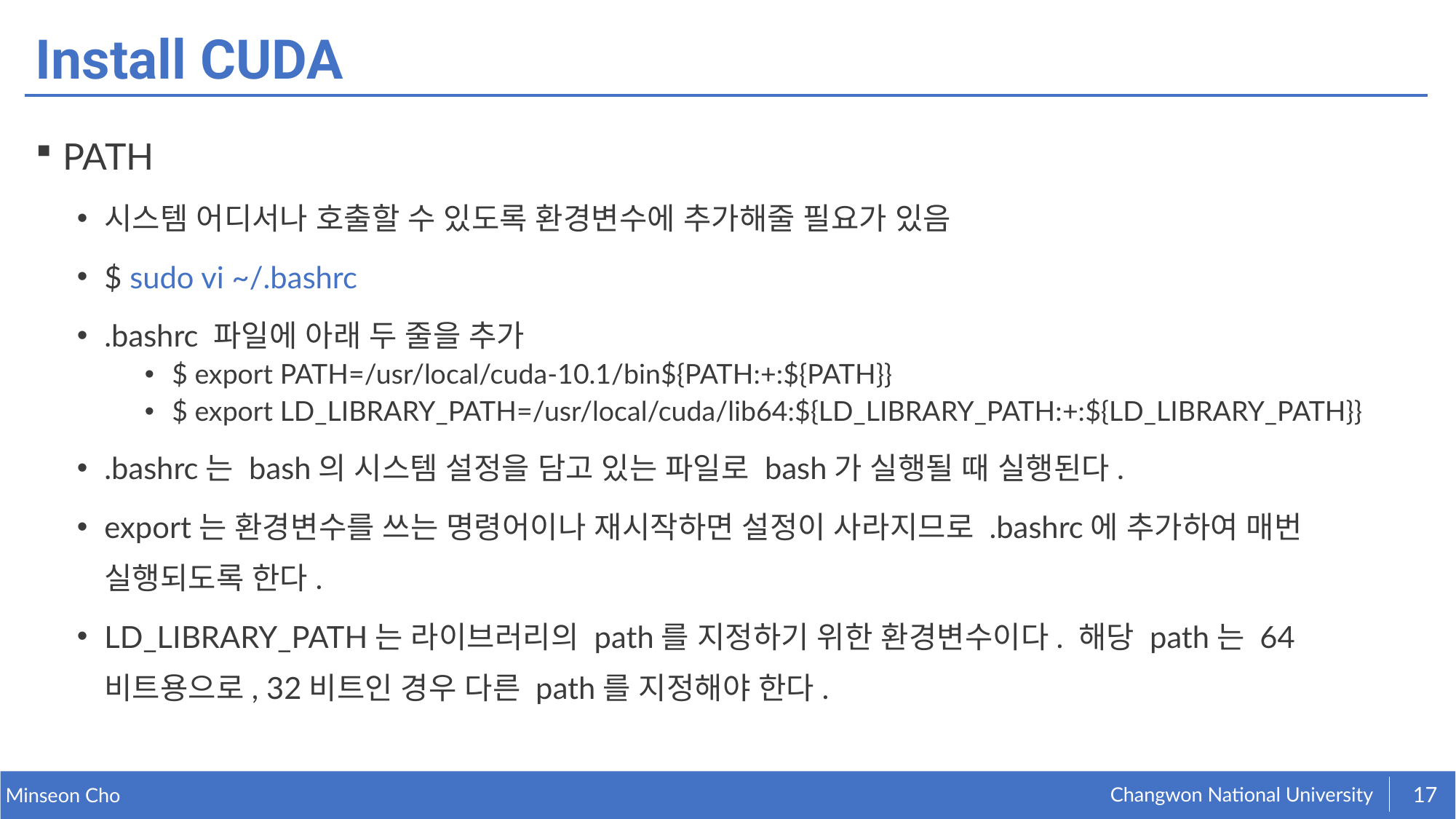

# Install CUDA
PATH
시스템 어디서나 호출할 수 있도록 환경변수에 추가해줄 필요가 있음
$ sudo vi ~/.bashrc
.bashrc 파일에 아래 두 줄을 추가
$ export PATH=/usr/local/cuda-10.1/bin${PATH:+:${PATH}}
$ export LD_LIBRARY_PATH=/usr/local/cuda/lib64:${LD_LIBRARY_PATH:+:${LD_LIBRARY_PATH}}
.bashrc는 bash의 시스템 설정을 담고 있는 파일로 bash가 실행될 때 실행된다.
export는 환경변수를 쓰는 명령어이나 재시작하면 설정이 사라지므로 .bashrc에 추가하여 매번 실행되도록 한다.
LD_LIBRARY_PATH는 라이브러리의 path를 지정하기 위한 환경변수이다. 해당 path는 64비트용으로, 32비트인 경우 다른 path를 지정해야 한다.

17